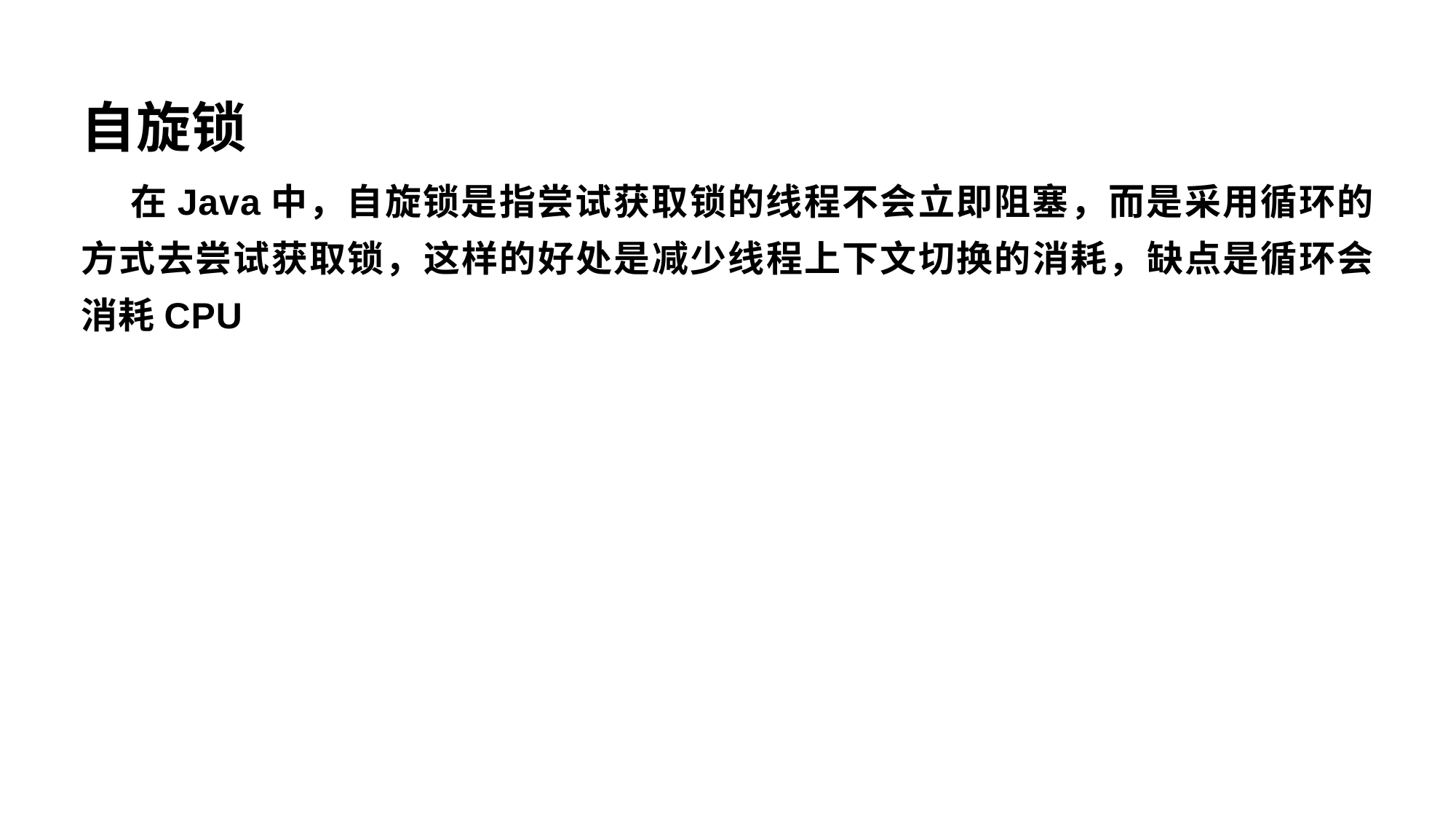

自旋锁
    在Java中，自旋锁是指尝试获取锁的线程不会立即阻塞，而是采用循环的方式去尝试获取锁，这样的好处是减少线程上下文切换的消耗，缺点是循环会消耗CPU